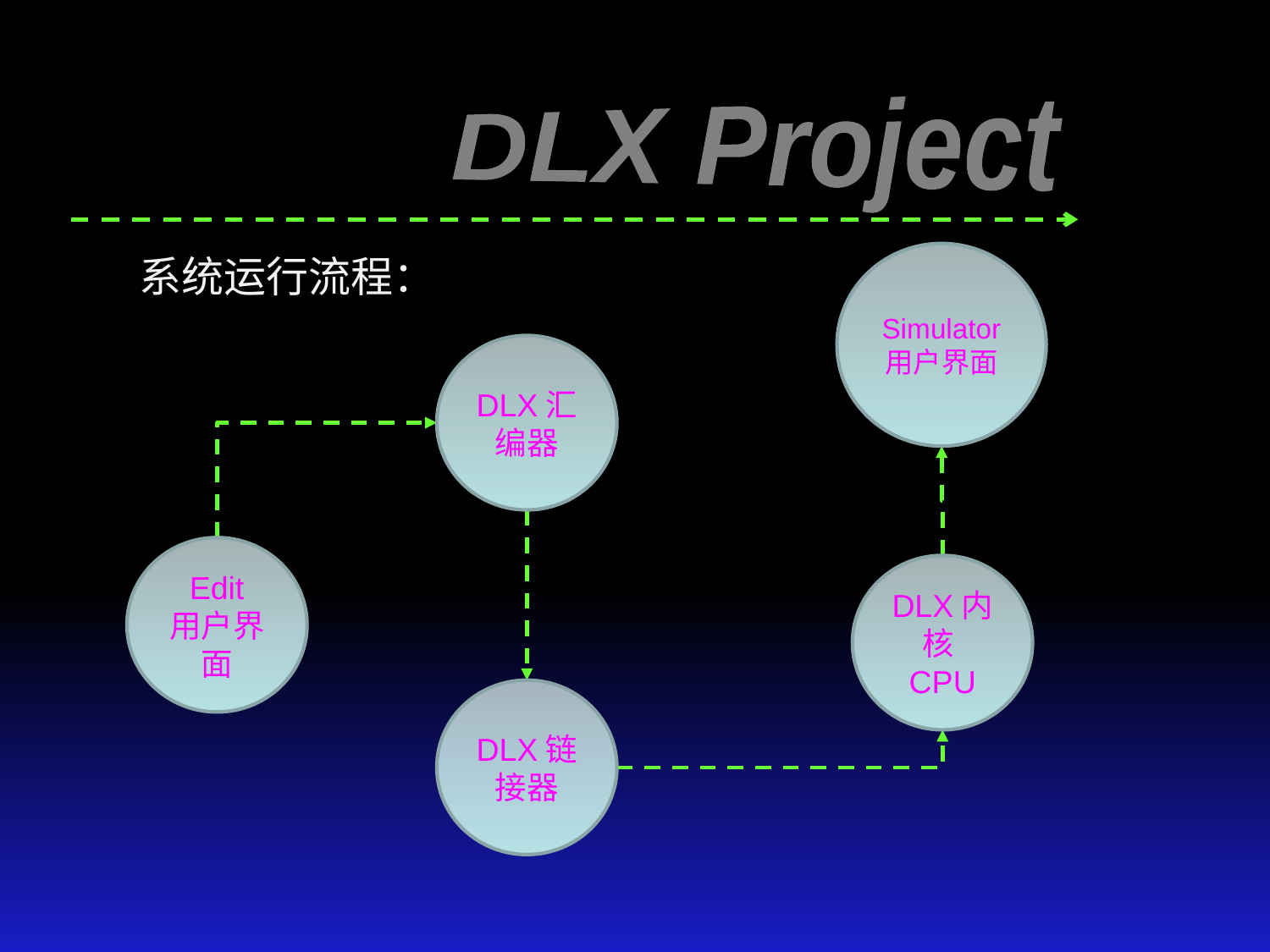

DLX Project
系统运行流程：
Simulator 用户界面
DLX汇编器
Edit 用户界面
DLX内核CPU
DLX链接器